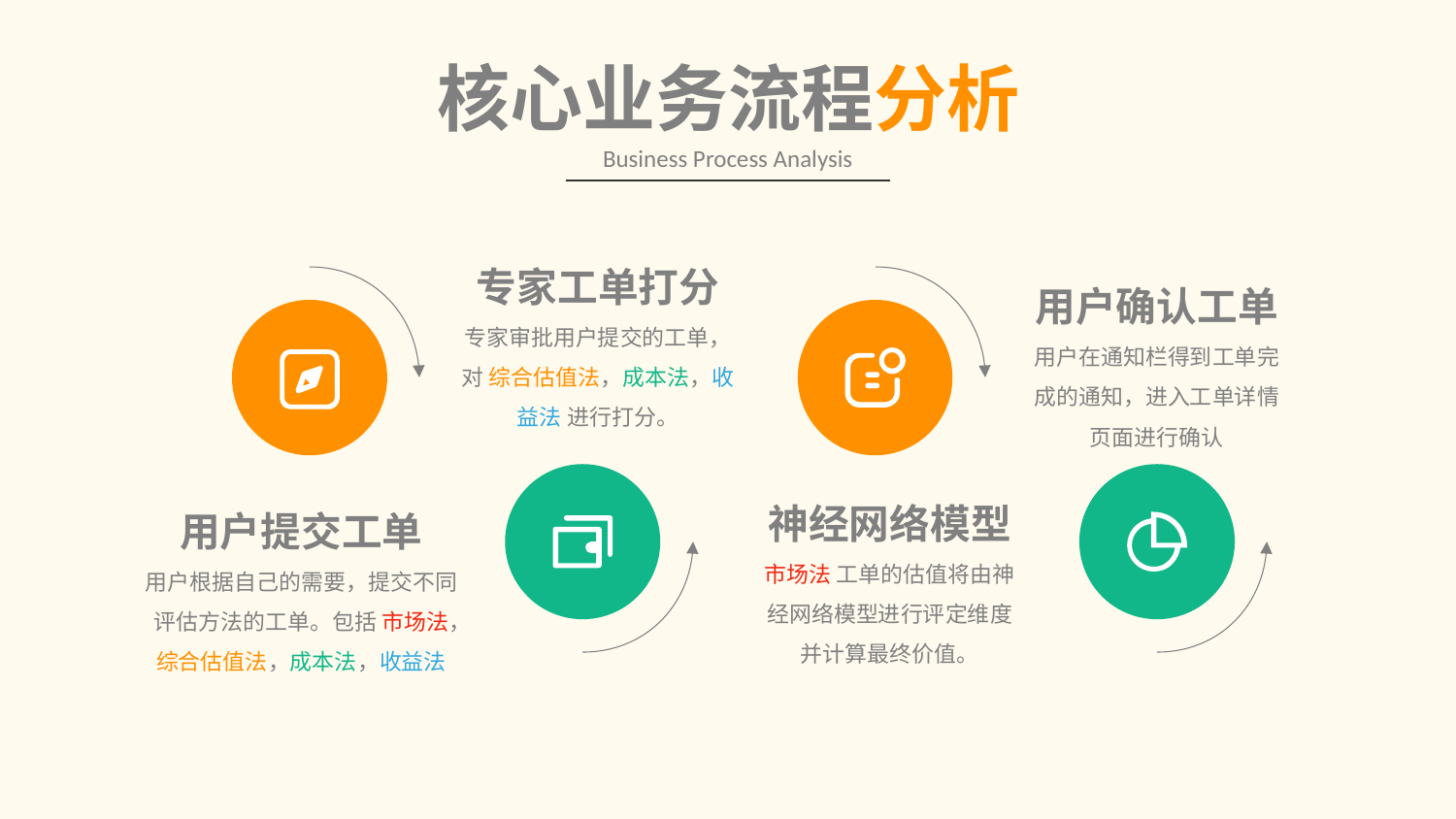

核心业务流程分析
Business Process Analysis
专家工单打分
专家审批用户提交的工单，对 综合估值法，成本法，收益法 进行打分。
用户确认工单
用户在通知栏得到工单完成的通知，进入工单详情页面进行确认

神经网络模型
市场法 工单的估值将由神经网络模型进行评定维度并计算最终价值。

用户提交工单
用户根据自己的需要，提交不同评估方法的工单。包括 市场法，综合估值法，成本法，收益法